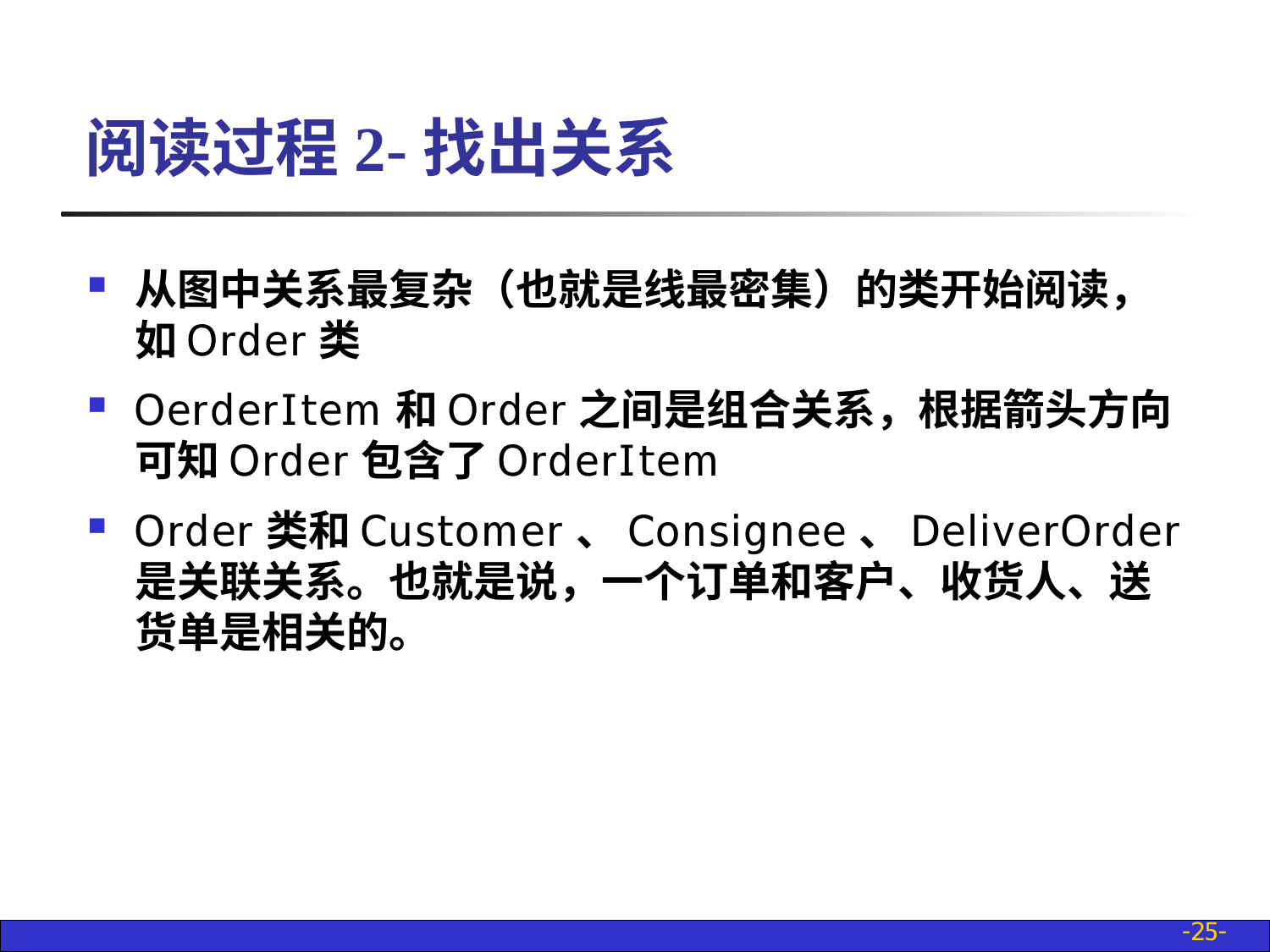

阅读过程2-找出关系
从图中关系最复杂（也就是线最密集）的类开始阅读，如Order类
OerderItem和Order之间是组合关系，根据箭头方向可知Order包含了OrderItem
Order类和Customer、Consignee、DeliverOrder是关联关系。也就是说，一个订单和客户、收货人、送货单是相关的。
-25-